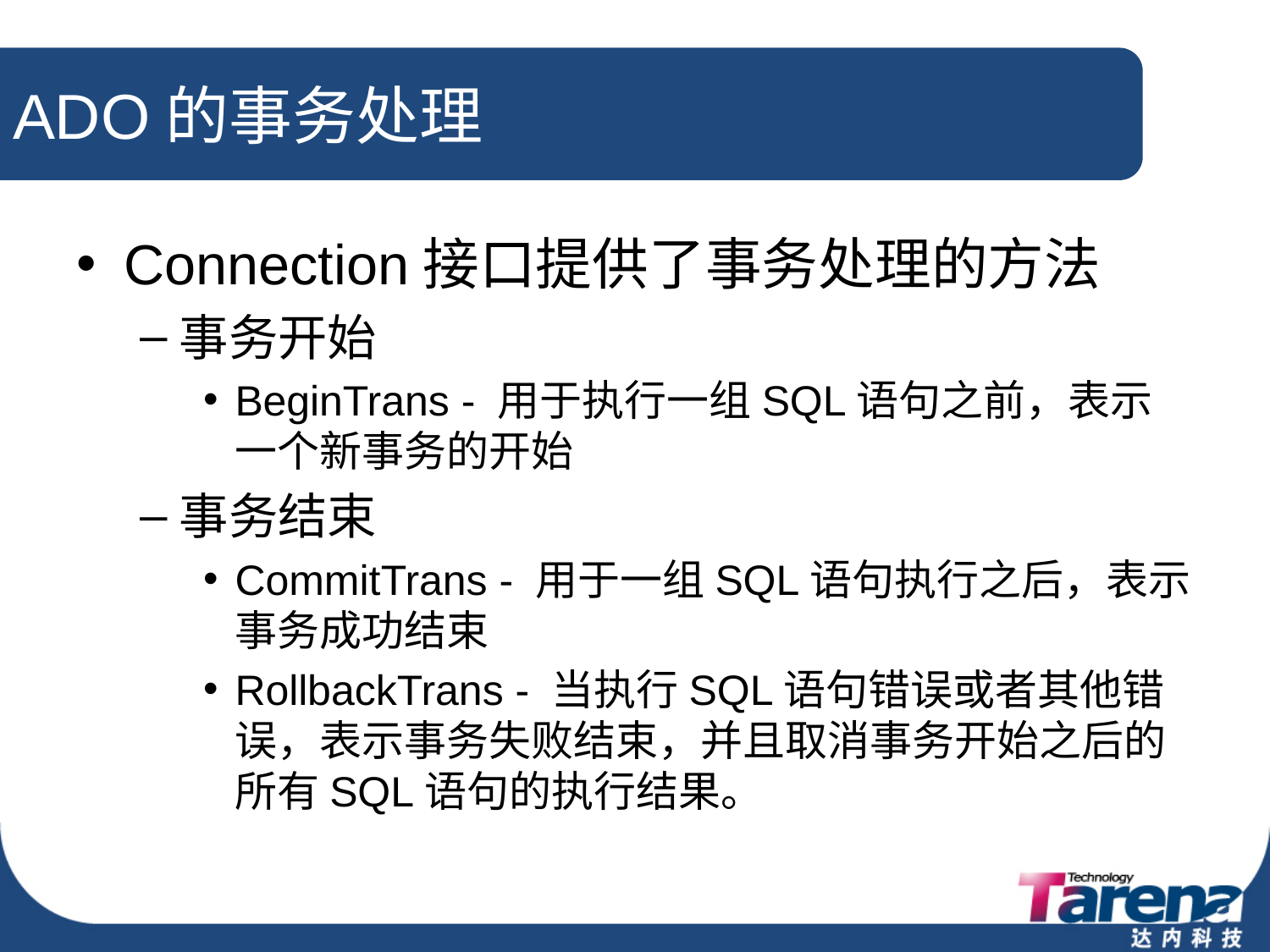

# ADO的事务处理
Connection接口提供了事务处理的方法
事务开始
BeginTrans - 用于执行一组SQL语句之前，表示一个新事务的开始
事务结束
CommitTrans - 用于一组SQL语句执行之后，表示事务成功结束
RollbackTrans - 当执行SQL语句错误或者其他错误，表示事务失败结束，并且取消事务开始之后的所有SQL语句的执行结果。